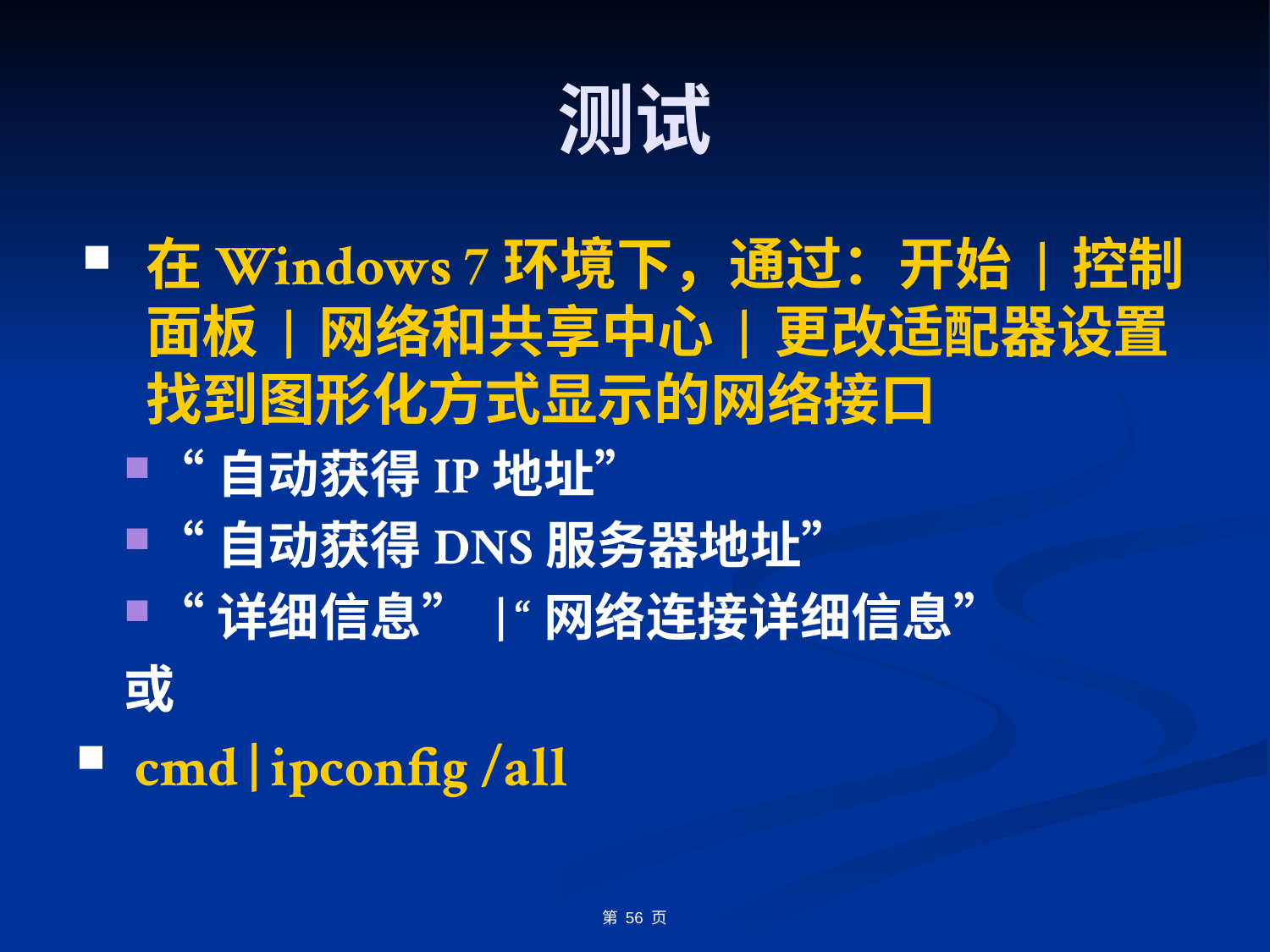

# 测试
在Windows 7环境下，通过：开始 | 控制面板 | 网络和共享中心 | 更改适配器设置 找到图形化方式显示的网络接口
“自动获得IP地址”
“自动获得DNS服务器地址”
“详细信息” | “网络连接详细信息”
或
  cmd | ipconfig /all
第 56 页